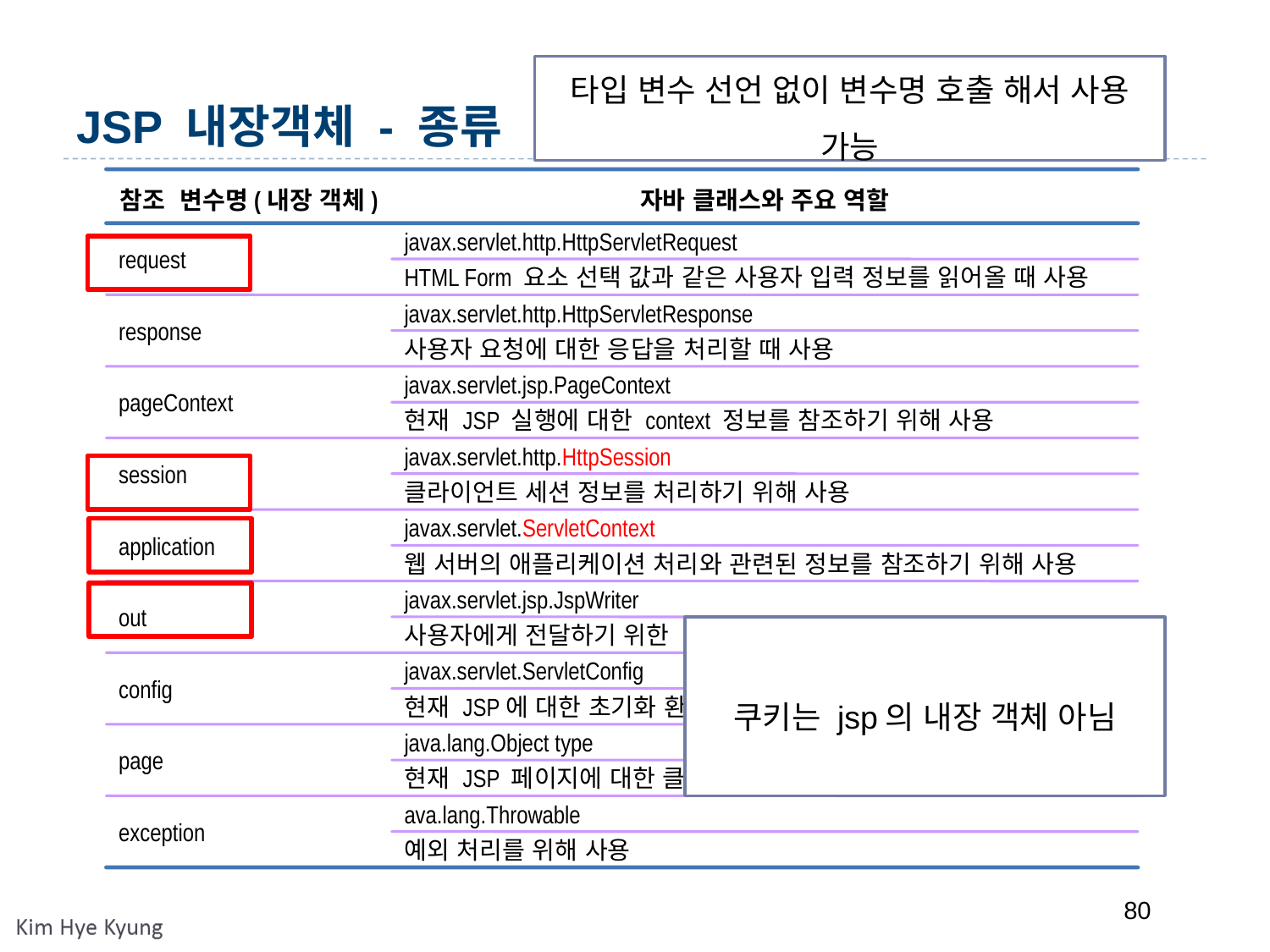

# JSP 내장객체 - 종류
타입 변수 선언 없이 변수명 호출 해서 사용 가능

참조  변수명(내장 객체)
자바 클래스와 주요 역할
request

javax.servlet.http.HttpServletRequest
HTML Form 요소 선택 값과 같은 사용자 입력 정보를 읽어올 때 사용

response

javax.servlet.http.HttpServletResponse
사용자 요청에 대한 응답을 처리할 때 사용

pageContext

javax.servlet.jsp.PageContext
현재 JSP 실행에 대한 context 정보를 참조하기 위해 사용

session

javax.servlet.http.HttpSession
클라이언트 세션 정보를 처리하기 위해 사용

application

javax.servlet.ServletContext
웹 서버의 애플리케이션 처리와 관련된 정보를 참조하기 위해 사용

out

javax.servlet.jsp.JspWriter
사용자에게 전달하기 위한 output 스트림 처리하기 위해 사용

config

javax.servlet.ServletConfig
현재 JSP에 대한 초기화 환경을 처리하기 위해 사용

page

java.lang.Object type
현재 JSP 페이지에 대한 클래스 정보

exception

ava.lang.Throwable
예외 처리를 위해 사용

쿠키는 jsp의 내장 객체 아님
80